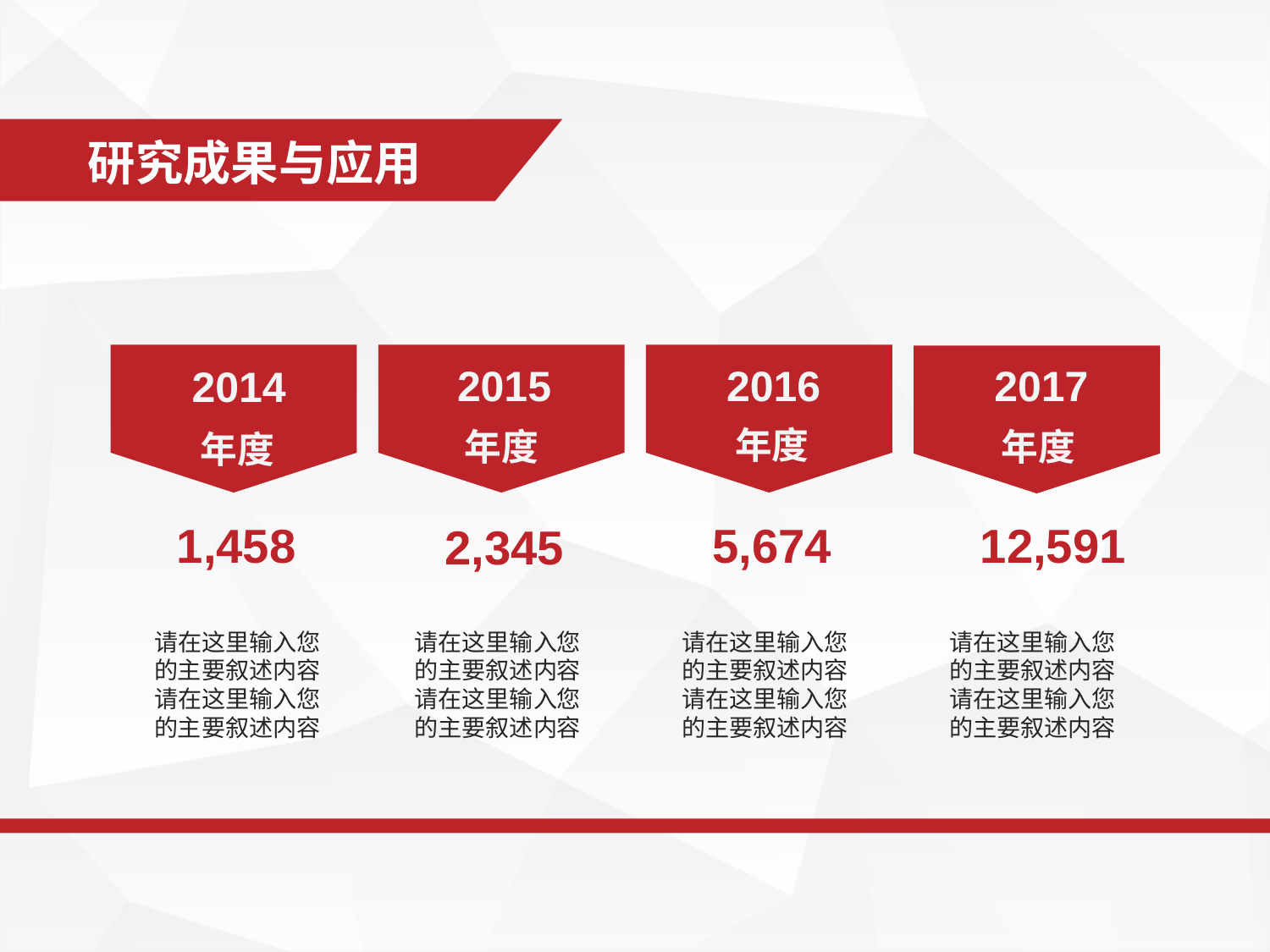

研究成果与应用

2014

年度

2015
年度

2016
年度

2017
年度
1,458
5,674
12,591
2,345
请在这里输入您
的主要叙述内容
请在这里输入您
的主要叙述内容

请在这里输入您
的主要叙述内容
请在这里输入您
的主要叙述内容

请在这里输入您
的主要叙述内容
请在这里输入您
的主要叙述内容

请在这里输入您
的主要叙述内容
请在这里输入您
的主要叙述内容